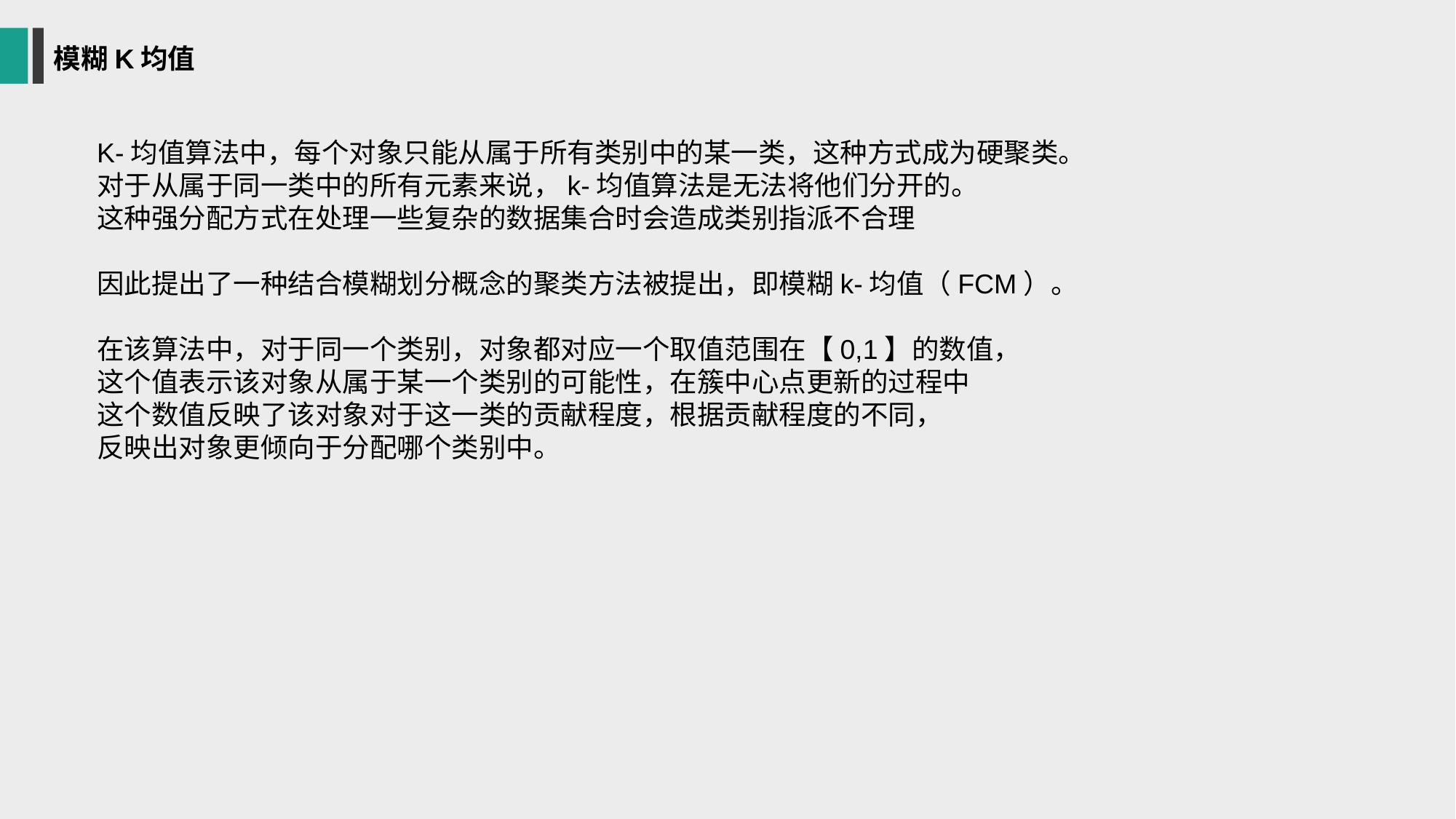

模糊K均值
K-均值算法中，每个对象只能从属于所有类别中的某一类，这种方式成为硬聚类。
对于从属于同一类中的所有元素来说，k-均值算法是无法将他们分开的。
这种强分配方式在处理一些复杂的数据集合时会造成类别指派不合理

因此提出了一种结合模糊划分概念的聚类方法被提出，即模糊k-均值（FCM）。

在该算法中，对于同一个类别，对象都对应一个取值范围在【0,1】的数值，
这个值表示该对象从属于某一个类别的可能性，在簇中心点更新的过程中
这个数值反映了该对象对于这一类的贡献程度，根据贡献程度的不同，
反映出对象更倾向于分配哪个类别中。